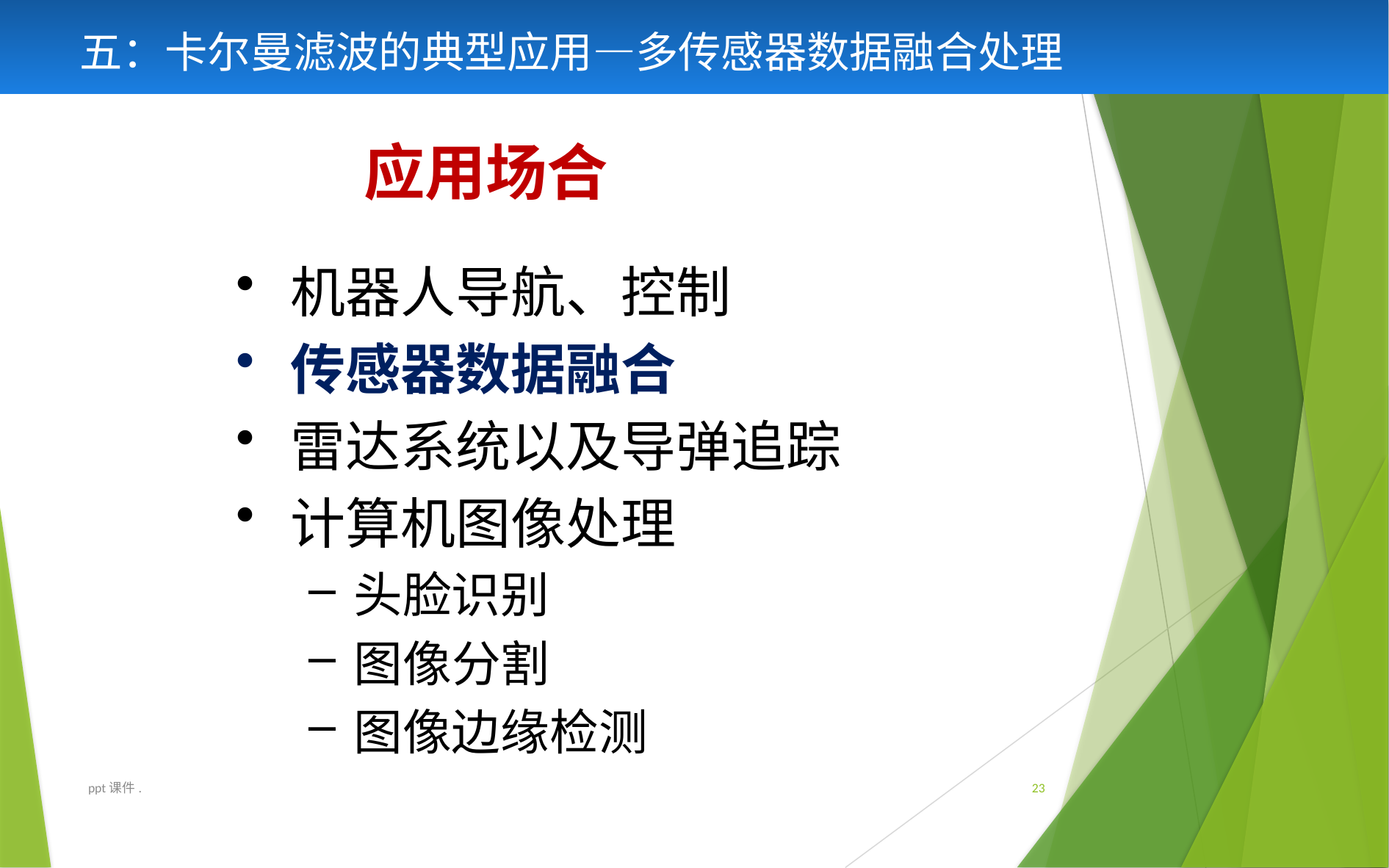

五：卡尔曼滤波的典型应用—多传感器数据融合处理
应用场合
机器人导航、控制
传感器数据融合
雷达系统以及导弹追踪
计算机图像处理
头脸识别
图像分割
图像边缘检测

ppt课件.
23